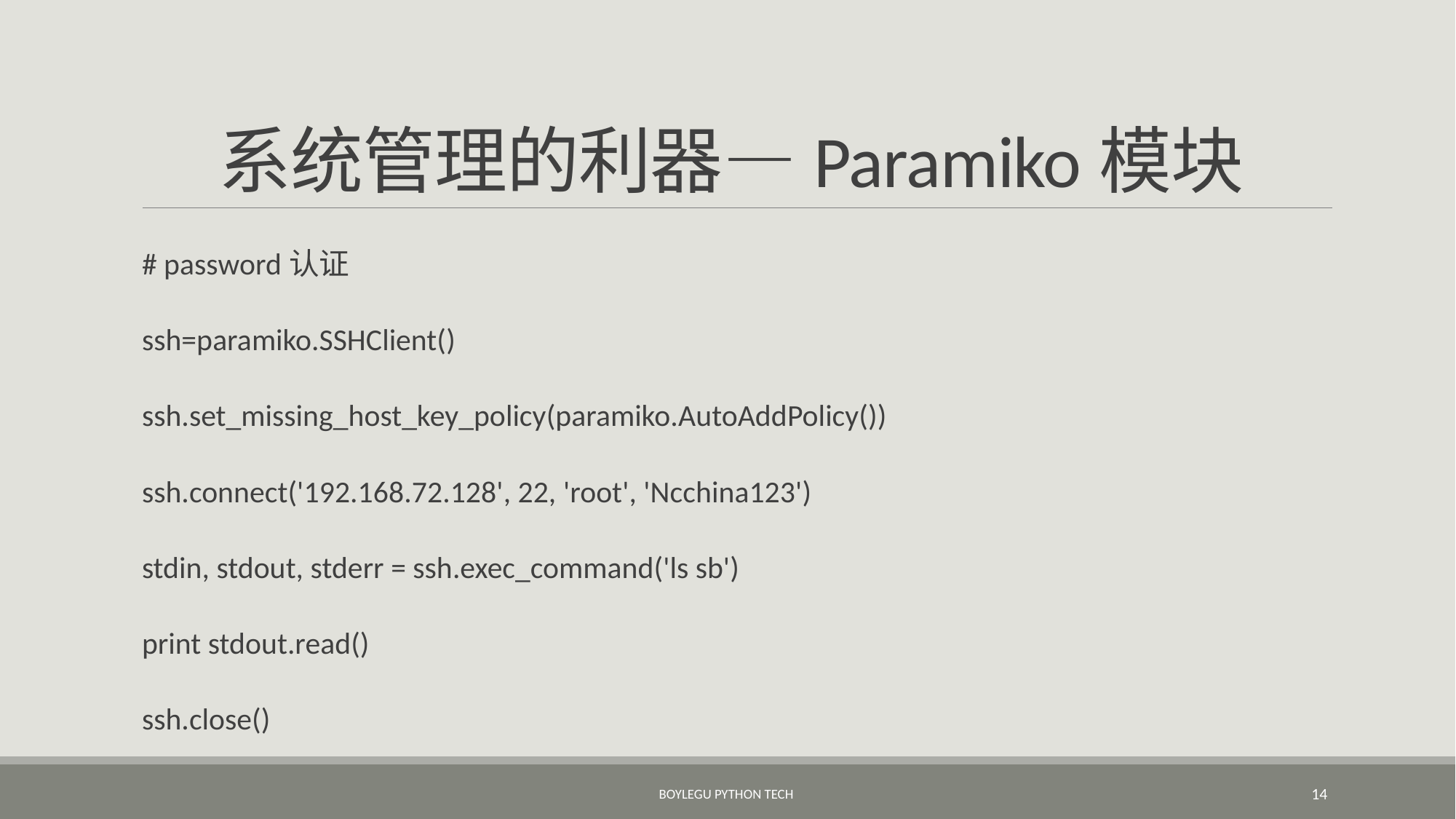

# 系统管理的利器—Paramiko模块
# password认证
ssh=paramiko.SSHClient()
ssh.set_missing_host_key_policy(paramiko.AutoAddPolicy())
ssh.connect('192.168.72.128', 22, 'root', 'Ncchina123')
stdin, stdout, stderr = ssh.exec_command('ls sb')
print stdout.read()
ssh.close()
BoyleGu Python Tech
14